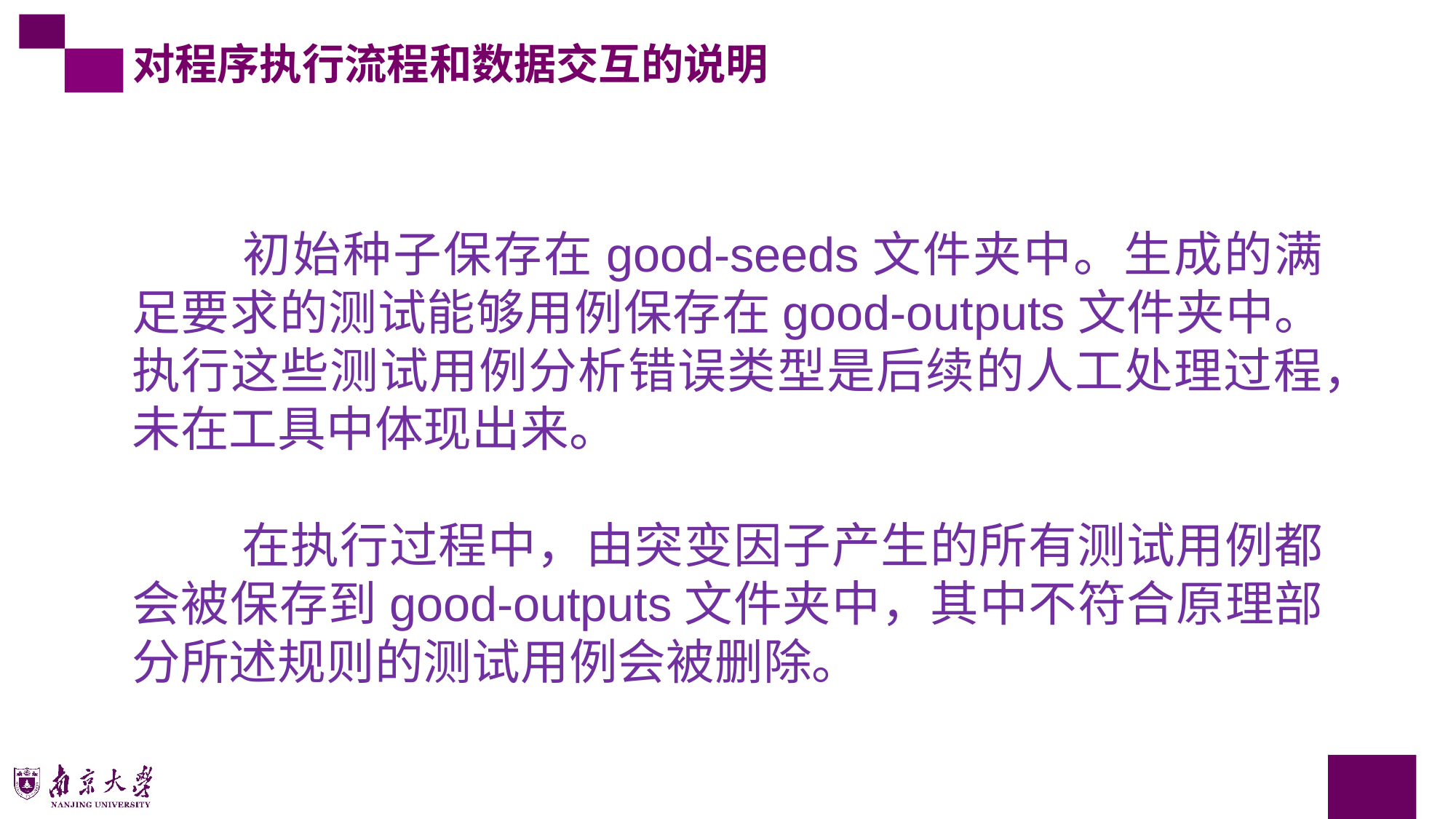

对程序执行流程和数据交互的说明
	初始种子保存在good-seeds文件夹中。生成的满足要求的测试能够用例保存在good-outputs文件夹中。执行这些测试用例分析错误类型是后续的人工处理过程，未在工具中体现出来。

	在执行过程中，由突变因子产生的所有测试用例都会被保存到good-outputs文件夹中，其中不符合原理部分所述规则的测试用例会被删除。
22